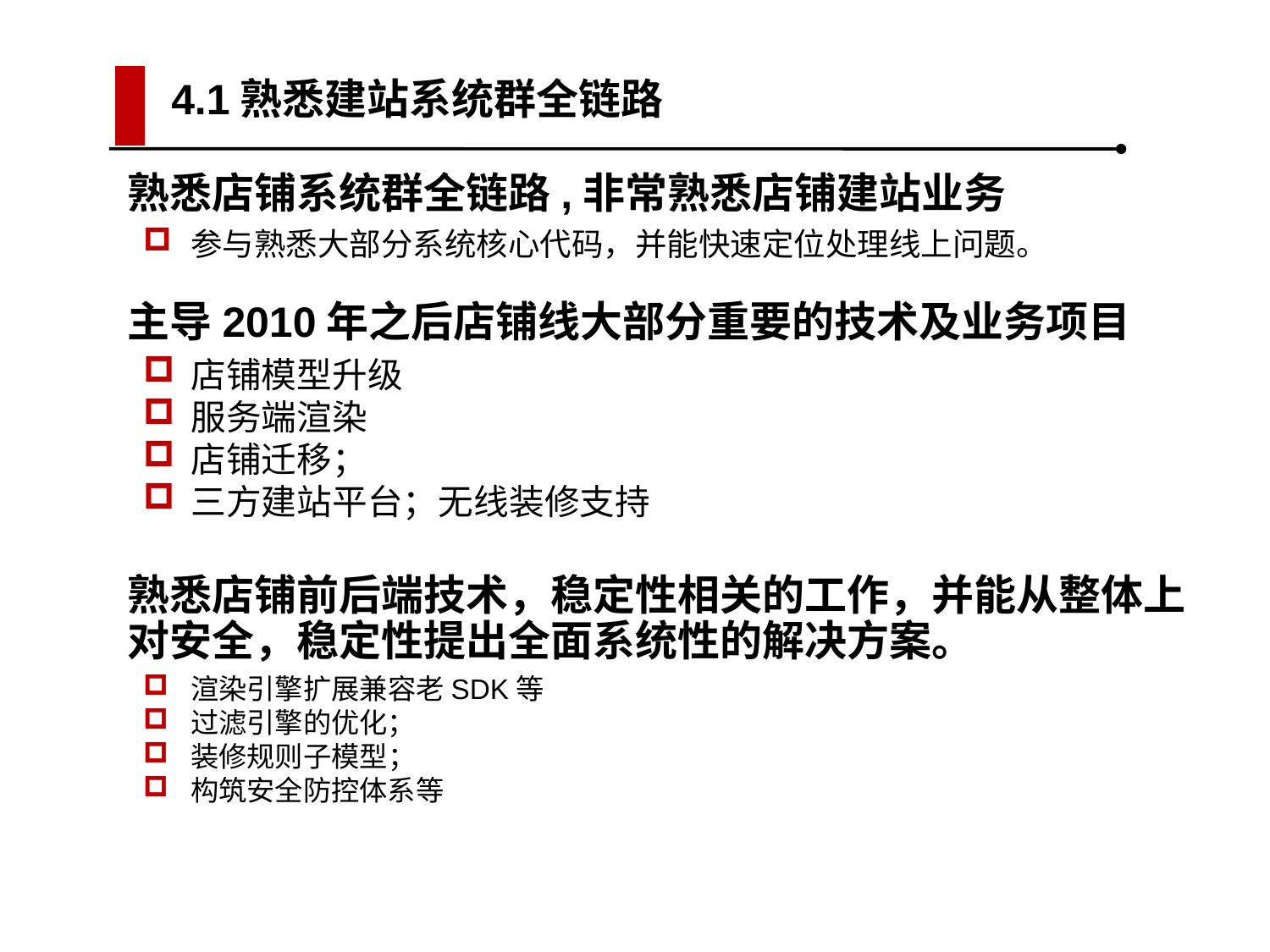

4.1熟悉建站系统群全链路
熟悉店铺系统群全链路,非常熟悉店铺建站业务
参与熟悉大部分系统核心代码，并能快速定位处理线上问题。

主导2010年之后店铺线大部分重要的技术及业务项目
店铺模型升级
服务端渲染
店铺迁移；
三方建站平台；无线装修支持

熟悉店铺前后端技术，稳定性相关的工作，并能从整体上对安全，稳定性提出全面系统性的解决方案。
渲染引擎扩展兼容老SDK等
过滤引擎的优化；
装修规则子模型；
构筑安全防控体系等